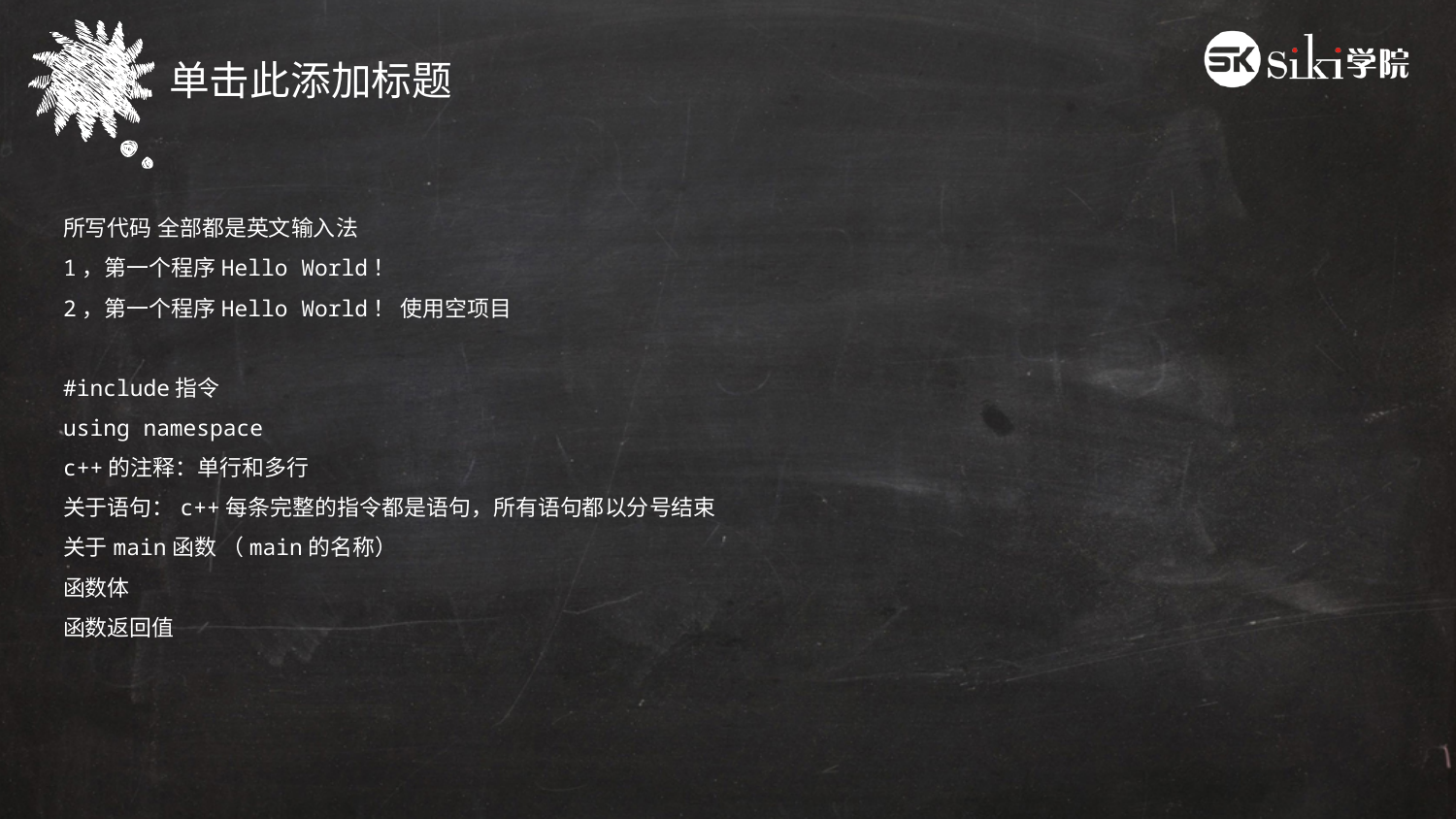

单击此添加标题
所写代码 全部都是英文输入法
1，第一个程序Hello World！
2，第一个程序Hello World！ 使用空项目

#include指令
using namespace
c++的注释：单行和多行
关于语句：c++每条完整的指令都是语句，所有语句都以分号结束
关于main函数 （main的名称）
函数体
函数返回值